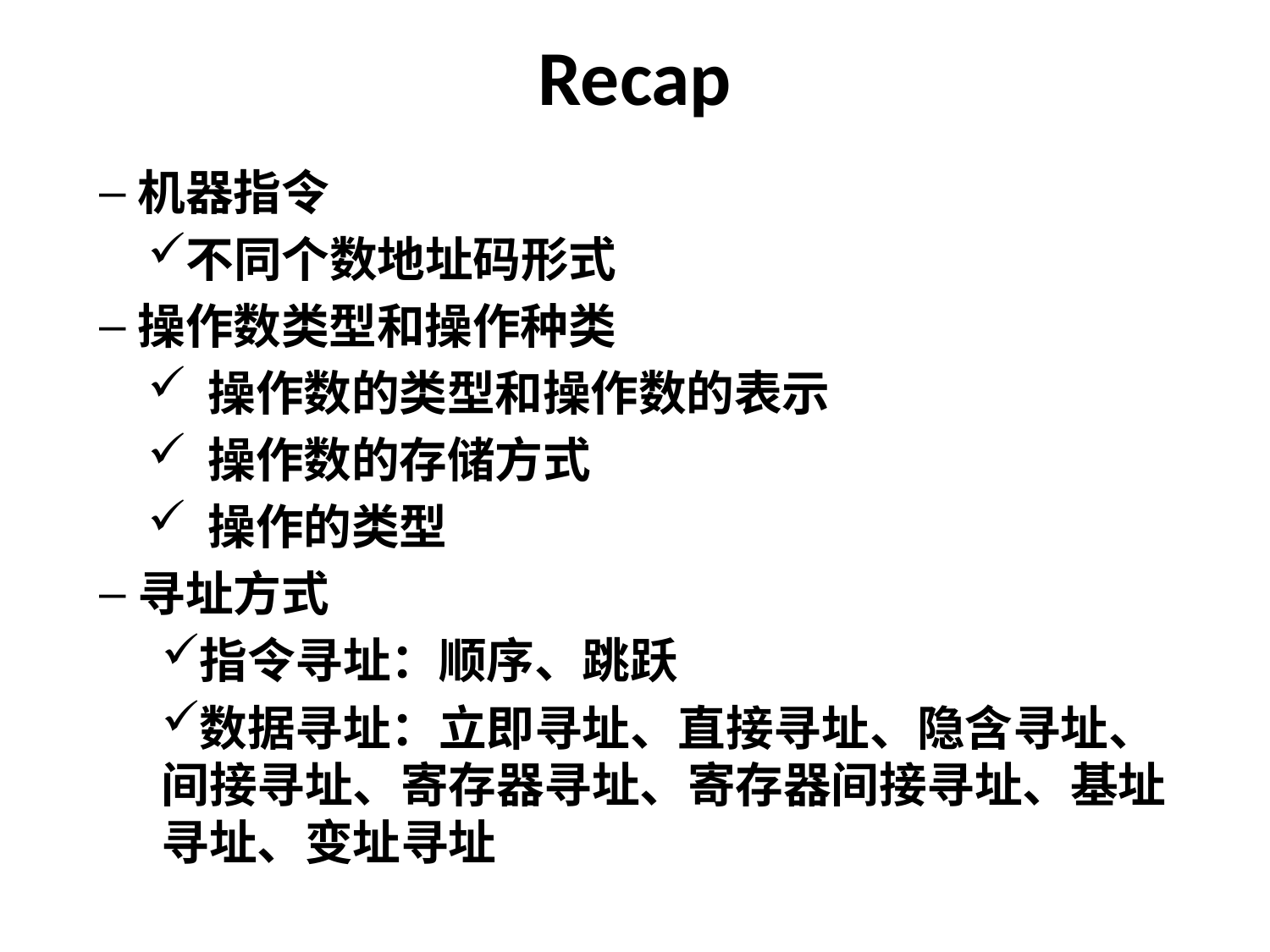

# Recap
机器指令
不同个数地址码形式
操作数类型和操作种类
 操作数的类型和操作数的表示
 操作数的存储方式
 操作的类型
寻址方式
指令寻址：顺序、跳跃
数据寻址：立即寻址、直接寻址、隐含寻址、间接寻址、寄存器寻址、寄存器间接寻址、基址寻址、变址寻址